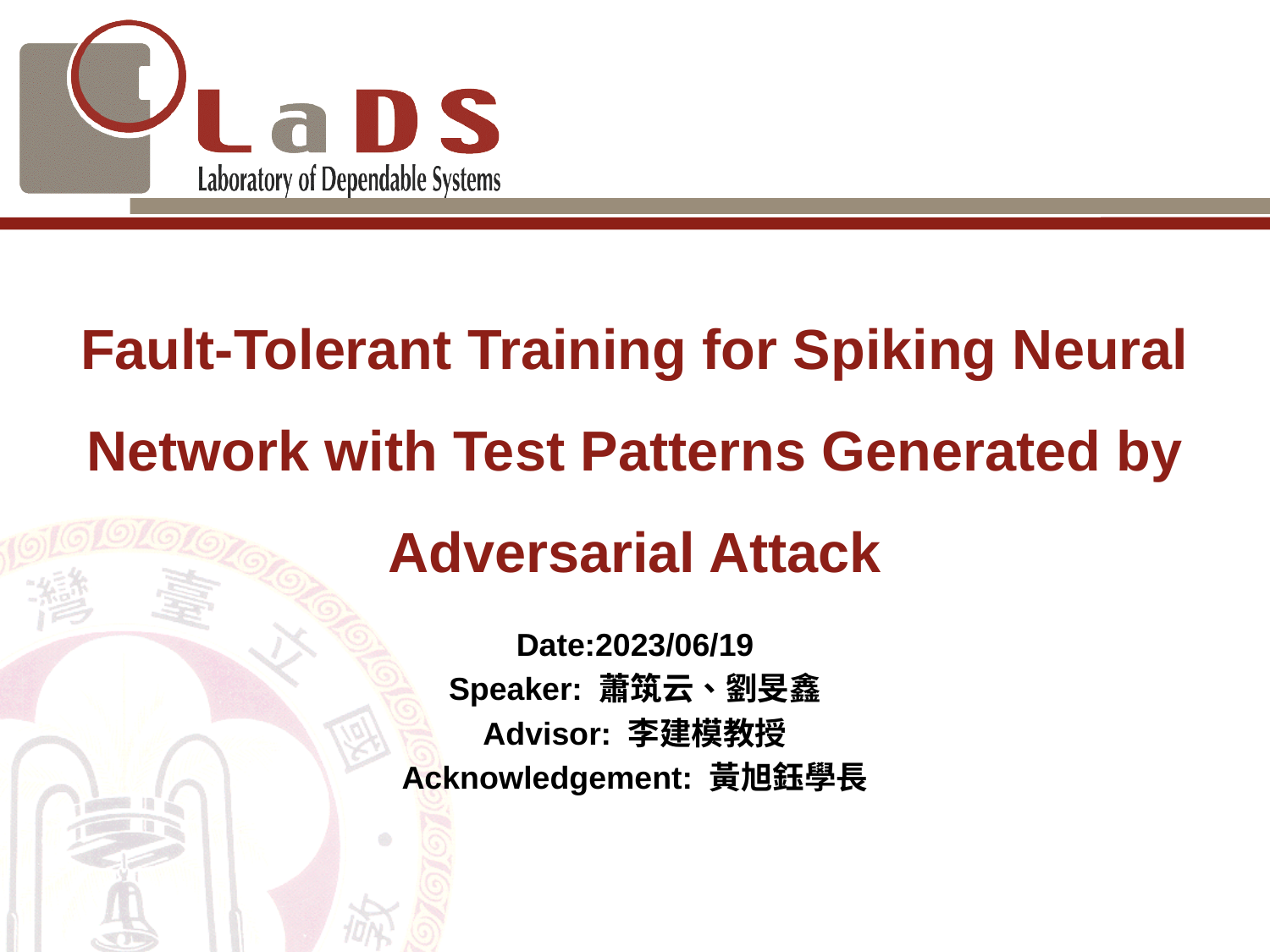

# Fault-Tolerant Training for Spiking Neural Network with Test Patterns Generated by Adversarial Attack

Date:2023/06/19
Speaker: 蕭筑云、劉旻鑫
Advisor: 李建模教授
Acknowledgement: 黃旭鈺學長